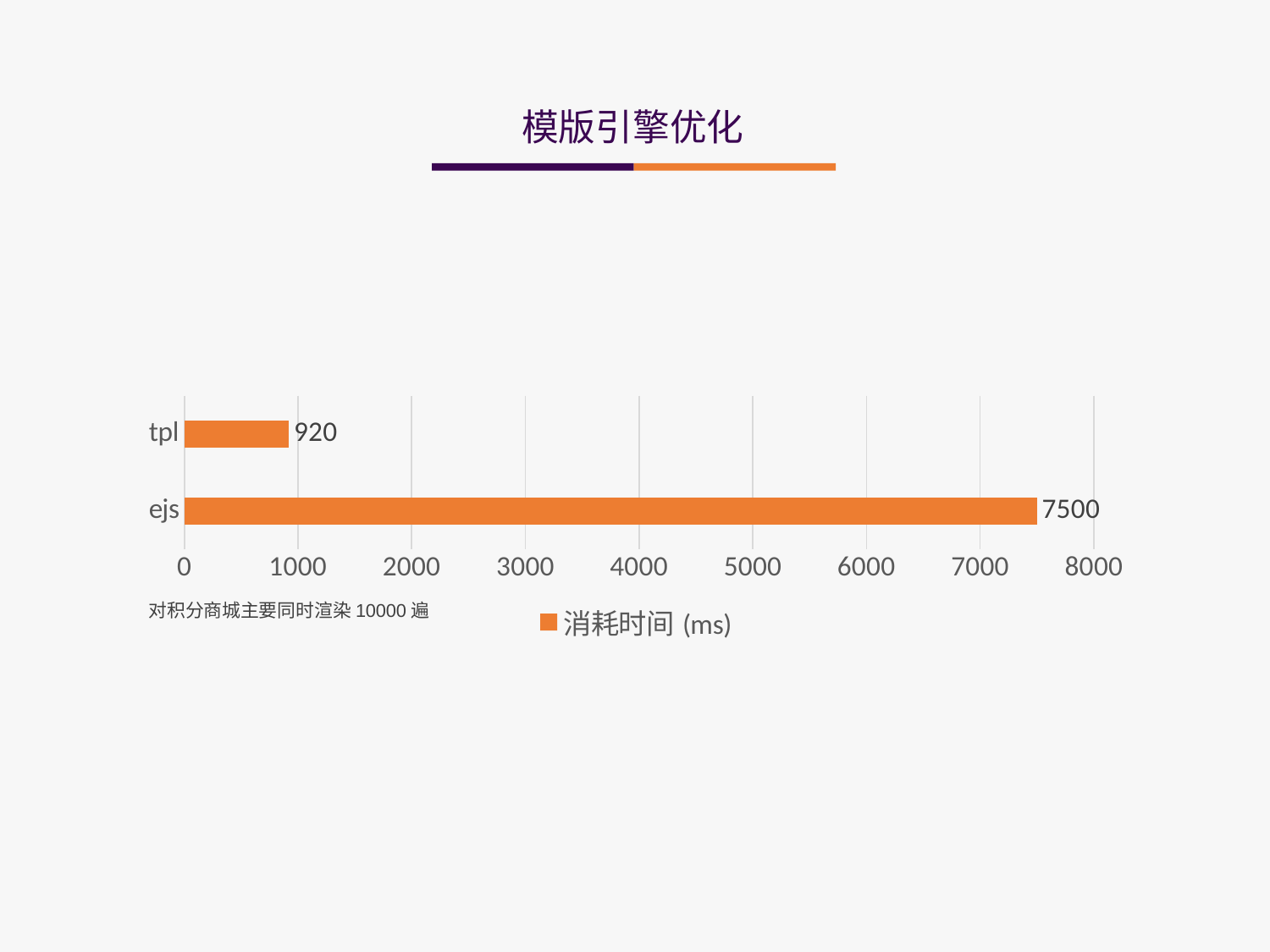

模版引擎优化

### Chart

| Category | 消耗时间(ms) |
|---|---|
| ejs | 7500.0 |
| tpl | 920.0 |
对积分商城主要同时渲染10000遍